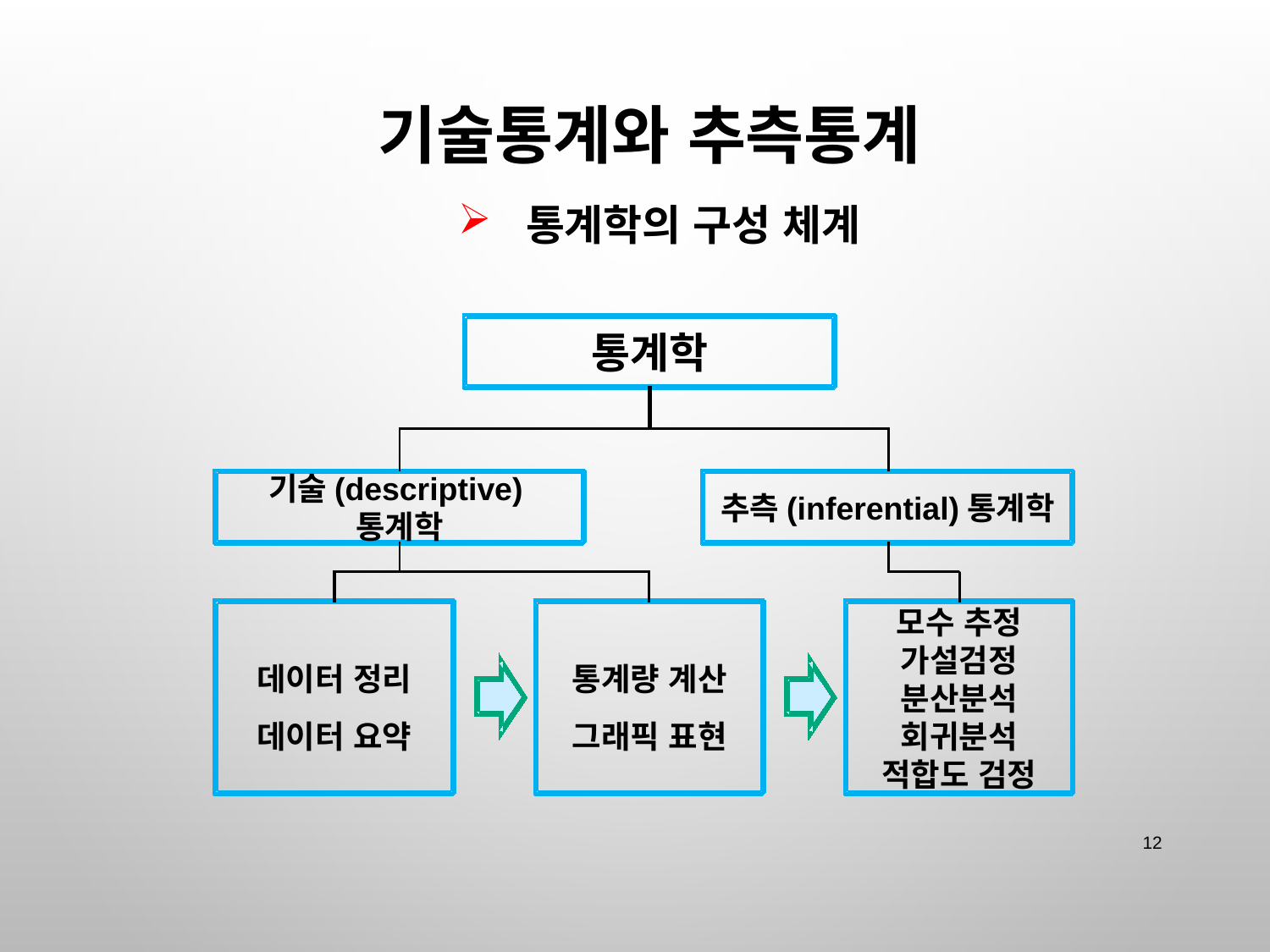

# 기술통계와 추측통계
 통계학의 구성 체계

통계학

기술(descriptive)통계학
추측(inferential)통계학

데이터 정리
데이터 요약
통계량 계산
그래픽 표현
모수 추정
가설검정
분산분석
회귀분석
적합도 검정

12